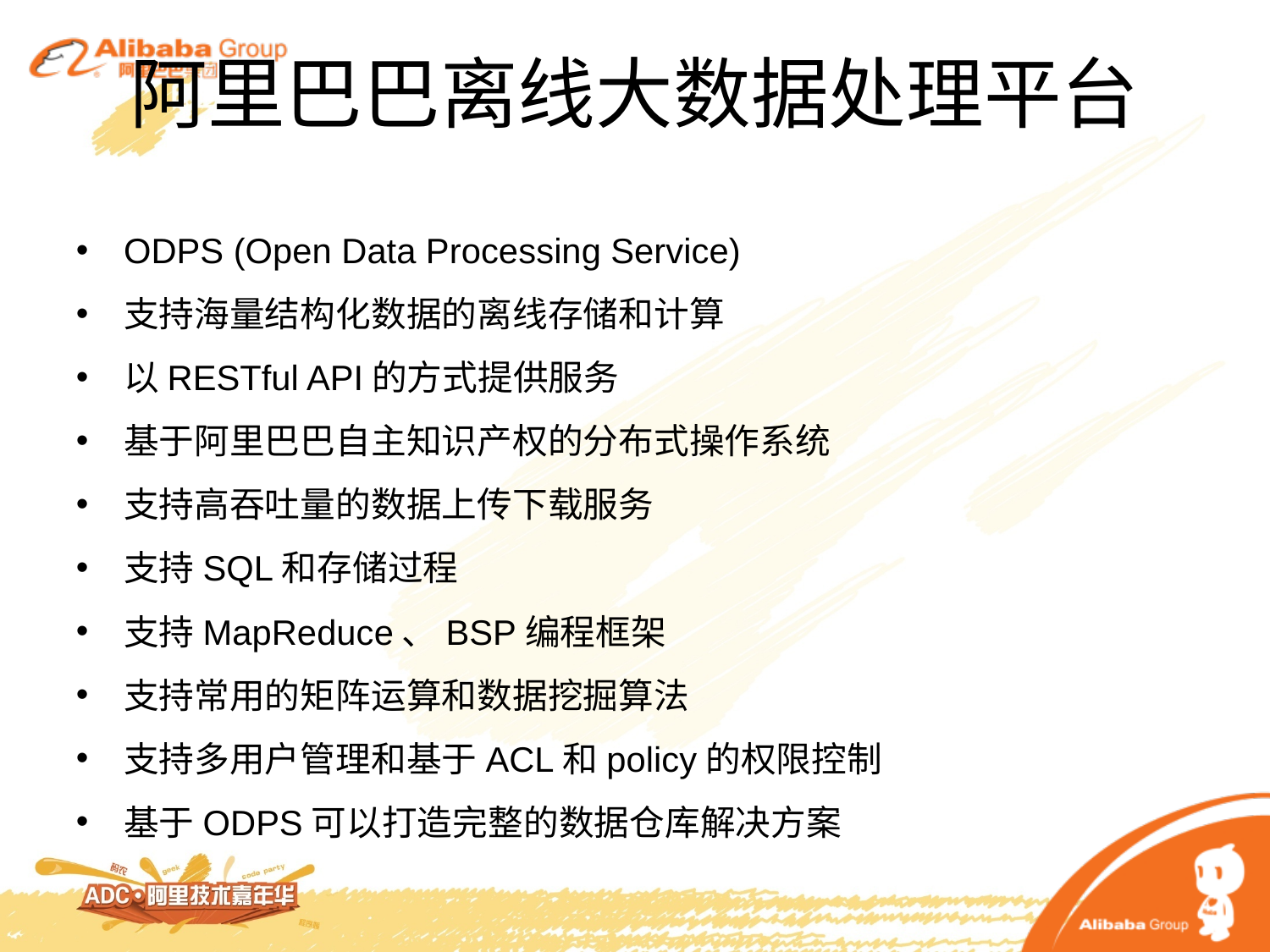

# 阿里巴巴离线大数据处理平台
ODPS (Open Data Processing Service)
支持海量结构化数据的离线存储和计算
以RESTful API的方式提供服务
基于阿里巴巴自主知识产权的分布式操作系统
支持高吞吐量的数据上传下载服务
支持SQL和存储过程
支持MapReduce、BSP编程框架
支持常用的矩阵运算和数据挖掘算法
支持多用户管理和基于ACL和policy的权限控制
基于ODPS可以打造完整的数据仓库解决方案